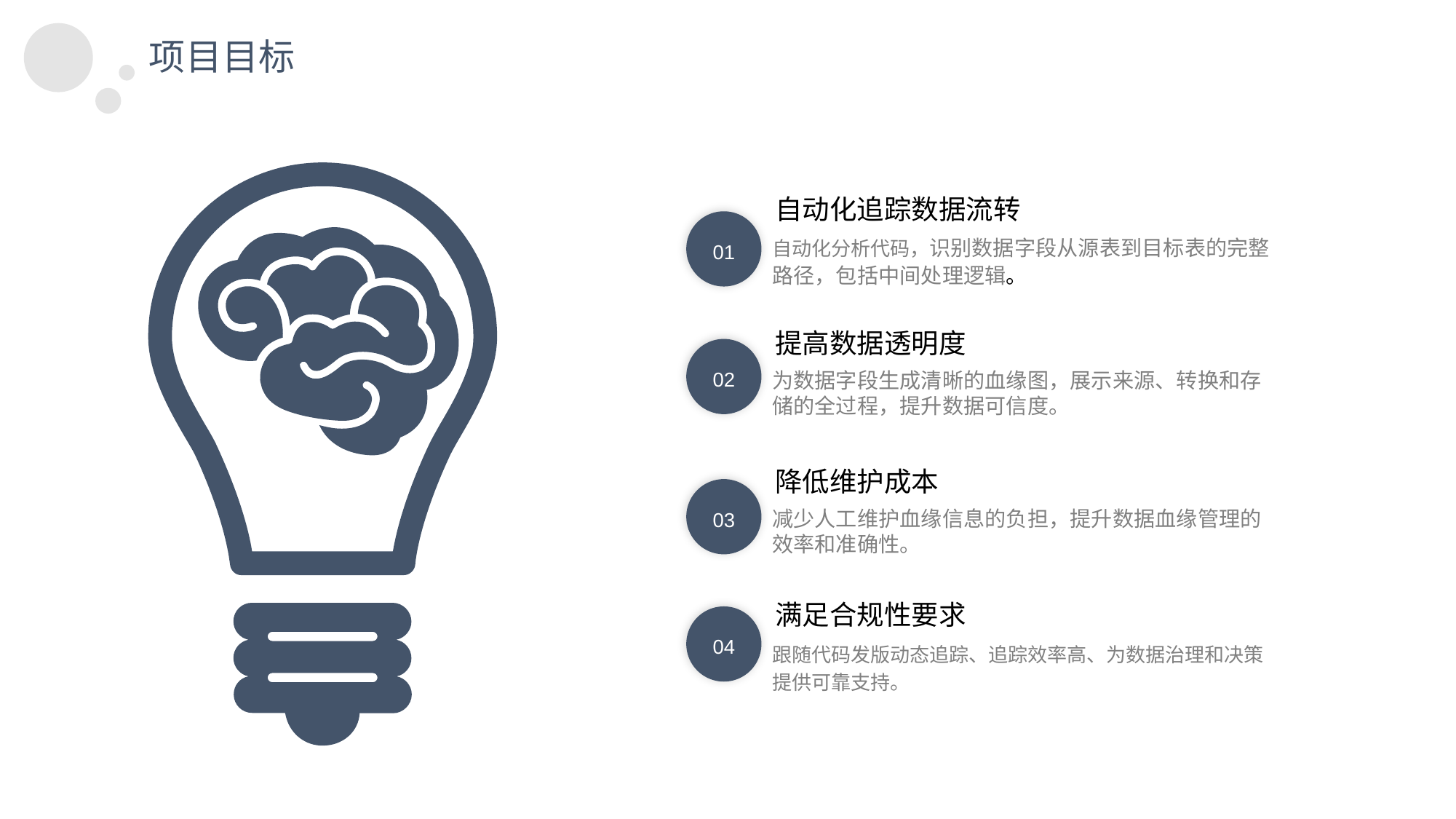

项目目标

自动化追踪数据流转
01
自动化分析代码，识别数据字段从源表到目标表的完整路径，包括中间处理逻辑。

提高数据透明度
02
为数据字段生成清晰的血缘图，展示来源、转换和存储的全过程，提升数据可信度。
降低维护成本
03
减少人工维护血缘信息的负担，提升数据血缘管理的效率和准确性。
满足合规性要求
04
跟随代码发版动态追踪、追踪效率高、为数据治理和决策提供可靠支持。